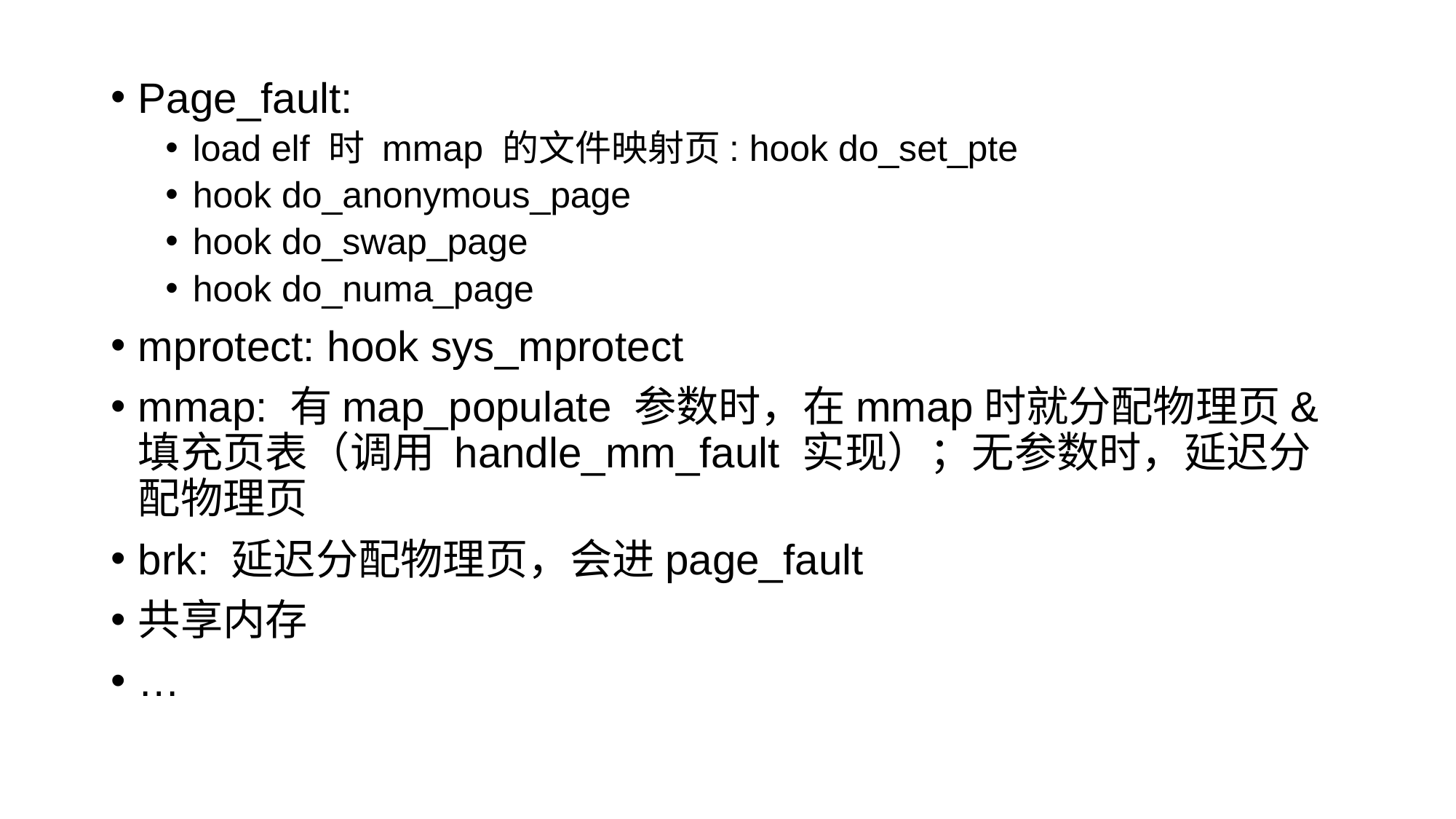

Page_fault:
load elf 时 mmap 的文件映射页: hook do_set_pte
hook do_anonymous_page
hook do_swap_page
hook do_numa_page
mprotect: hook sys_mprotect
mmap: 有map_populate 参数时，在mmap时就分配物理页&填充页表（调用 handle_mm_fault 实现）；无参数时，延迟分配物理页
brk: 延迟分配物理页，会进page_fault
共享内存
…